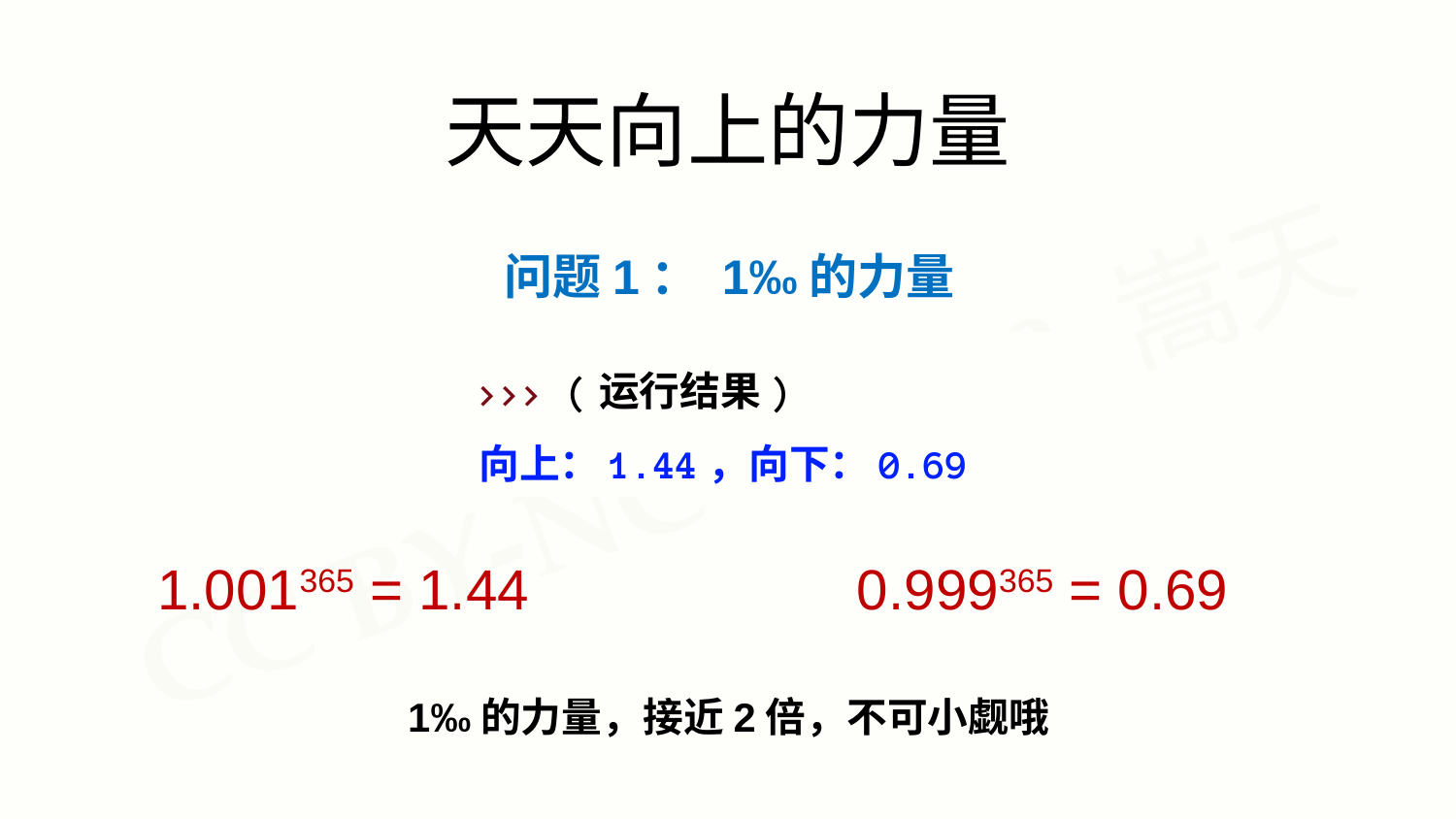

天天向上的力量
问题1： 1‰的力量
>>> (运行结果)
向上：1.44，向下：0.69
1.001365 = 1.44
0.999365 = 0.69
1‰的力量，接近2倍，不可小觑哦